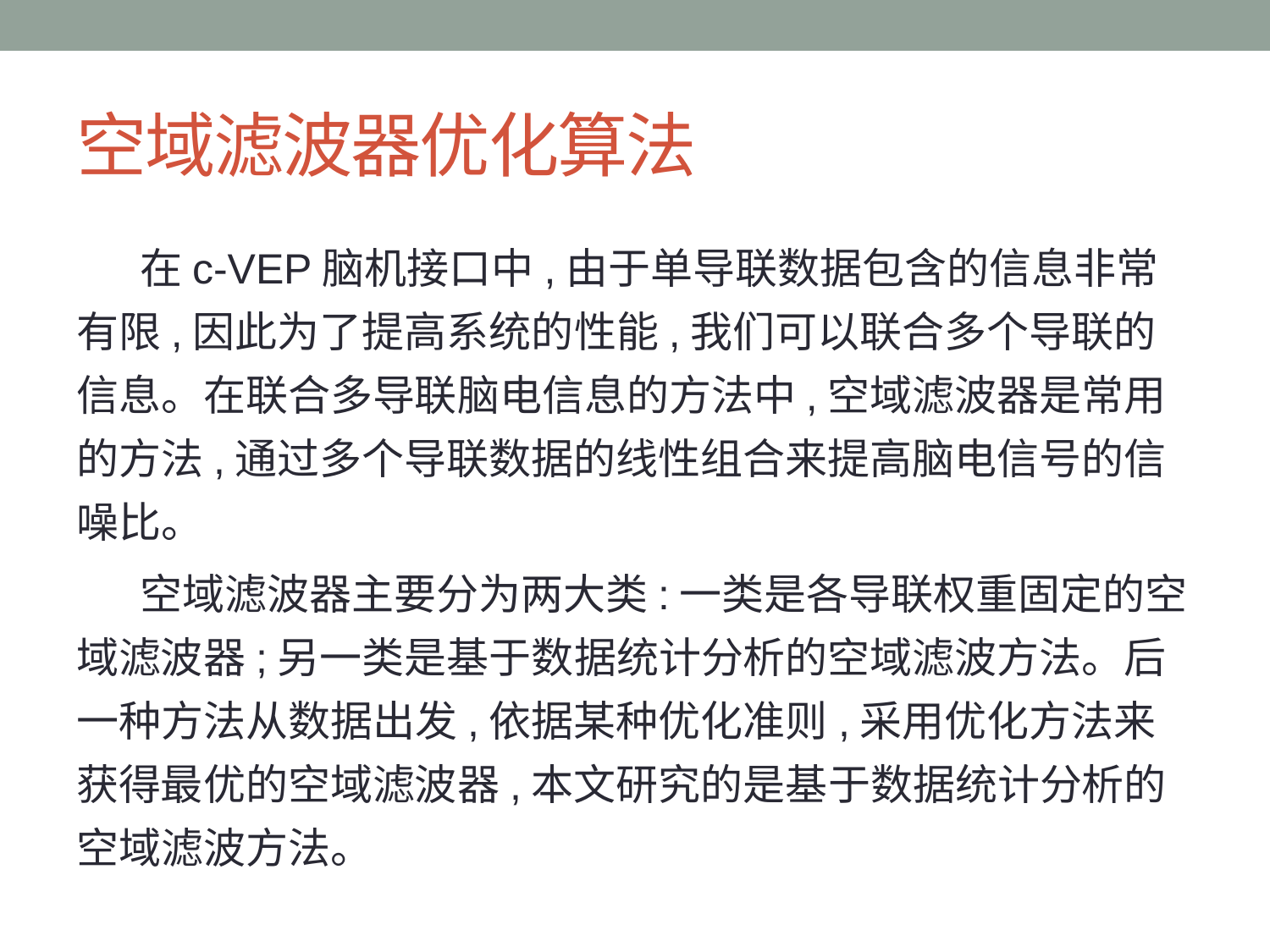

# 空域滤波器优化算法
在c-VEP脑机接口中,由于单导联数据包含的信息非常有限,因此为了提高系统的性能,我们可以联合多个导联的信息。在联合多导联脑电信息的方法中,空域滤波器是常用的方法,通过多个导联数据的线性组合来提高脑电信号的信噪比。
空域滤波器主要分为两大类:一类是各导联权重固定的空域滤波器;另一类是基于数据统计分析的空域滤波方法。后一种方法从数据出发,依据某种优化准则,采用优化方法来获得最优的空域滤波器,本文研究的是基于数据统计分析的空域滤波方法。